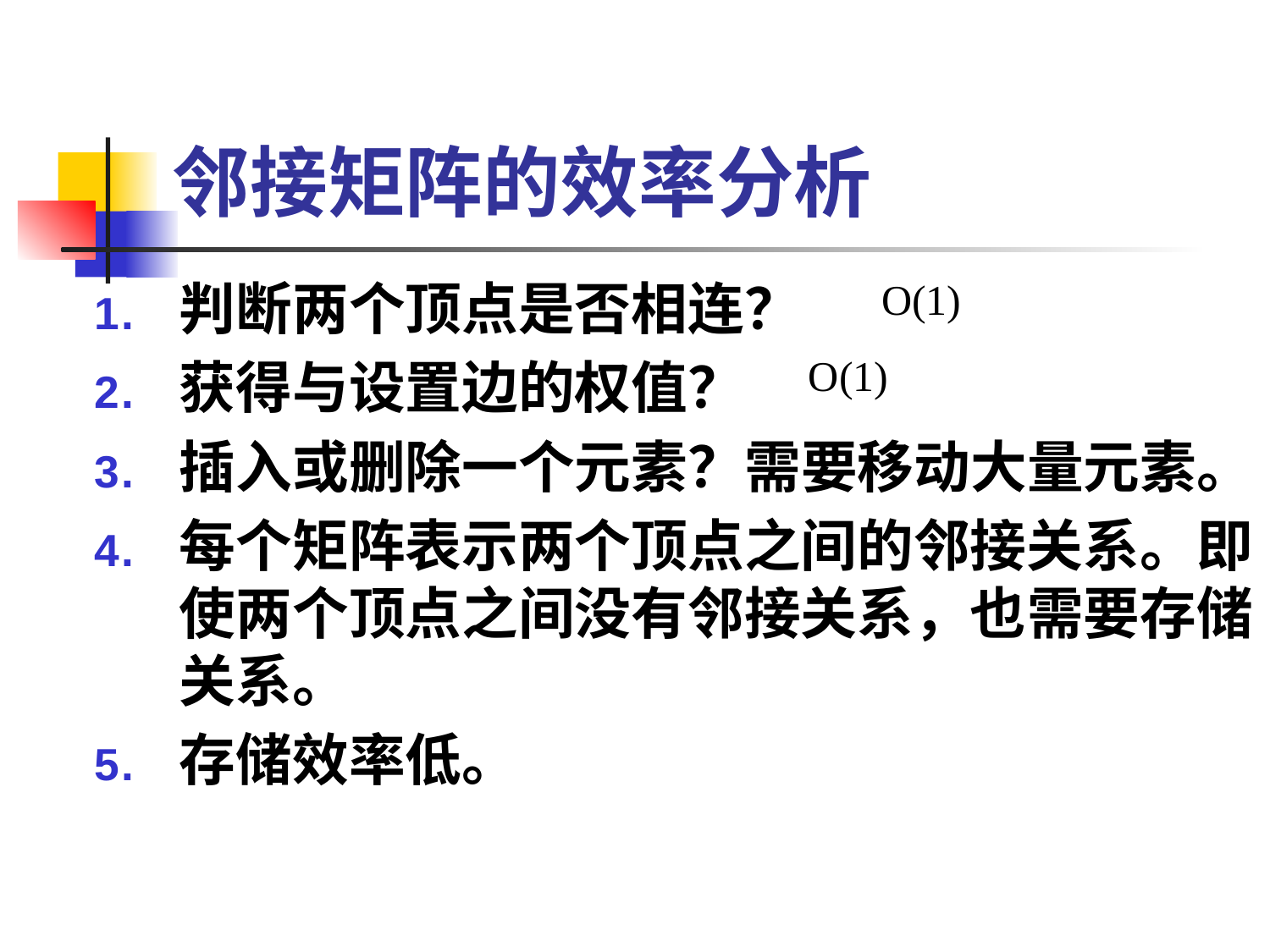

# 邻接矩阵的效率分析
O(1)
判断两个顶点是否相连？
获得与设置边的权值？
插入或删除一个元素？需要移动大量元素。
每个矩阵表示两个顶点之间的邻接关系。即使两个顶点之间没有邻接关系，也需要存储关系。
存储效率低。
O(1)
38